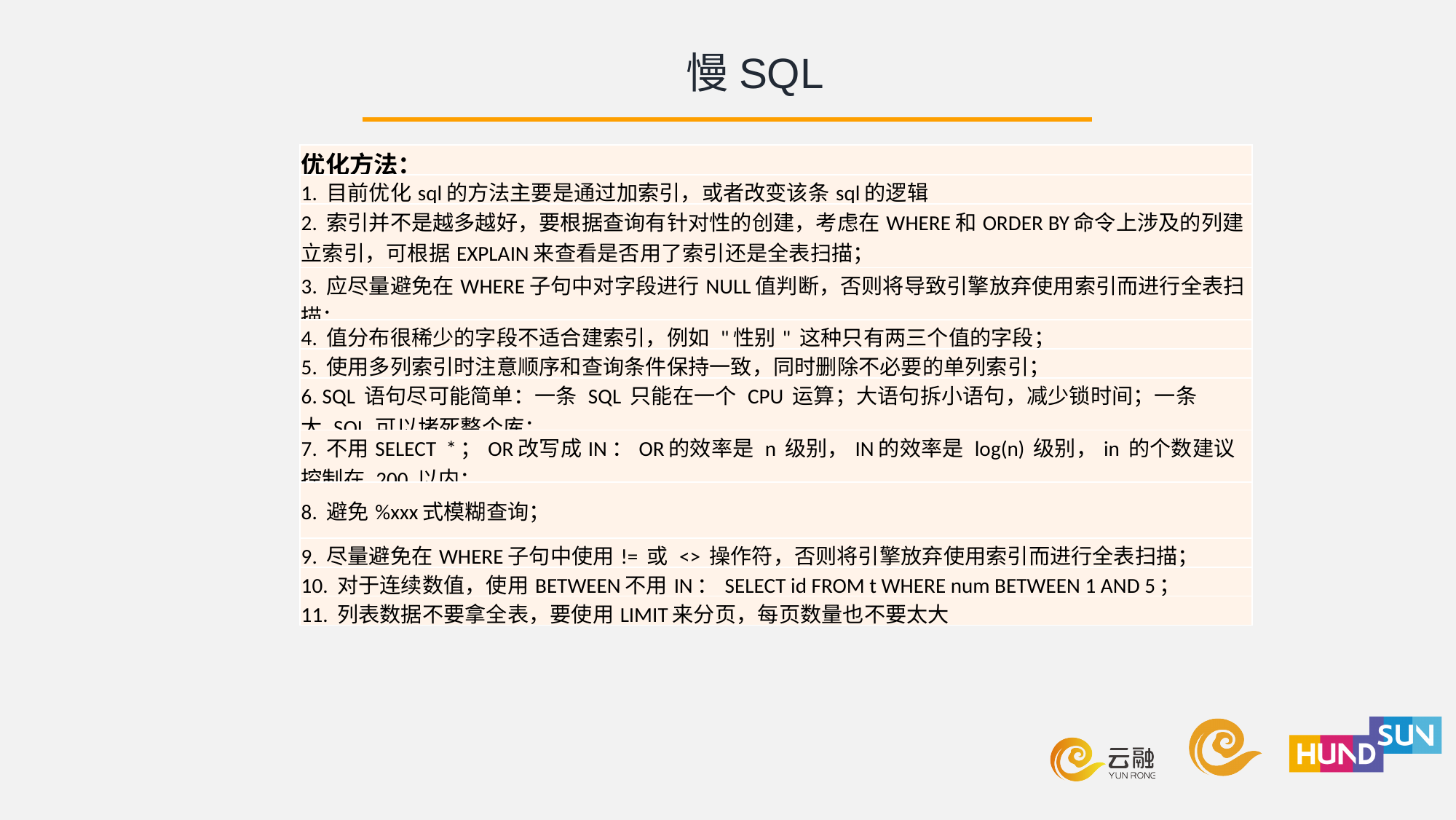

慢SQL
| 优化方法： |
| --- |
| 1. 目前优化sql的方法主要是通过加索引，或者改变该条sql的逻辑 |
| 2. 索引并不是越多越好，要根据查询有针对性的创建，考虑在WHERE和ORDER BY命令上涉及的列建立索引，可根据EXPLAIN来查看是否用了索引还是全表扫描； |
| 3. 应尽量避免在WHERE子句中对字段进行NULL值判断，否则将导致引擎放弃使用索引而进行全表扫描； |
| 4. 值分布很稀少的字段不适合建索引，例如 "性别" 这种只有两三个值的字段； |
| 5. 使用多列索引时注意顺序和查询条件保持一致，同时删除不必要的单列索引； |
| 6. SQL 语句尽可能简单：一条 SQL 只能在一个 CPU 运算；大语句拆小语句，减少锁时间；一条大 SQL 可以堵死整个库； |
| 7. 不用SELECT \*；OR改写成IN：OR的效率是 n 级别，IN的效率是 log(n) 级别，in 的个数建议控制在 200 以内； |
| 8. 避免%xxx式模糊查询； |
| 9. 尽量避免在WHERE子句中使用!= 或 <> 操作符，否则将引擎放弃使用索引而进行全表扫描； |
| 10. 对于连续数值，使用BETWEEN不用IN：SELECT id FROM t WHERE num BETWEEN 1 AND 5； |
| 11. 列表数据不要拿全表，要使用LIMIT来分页，每页数量也不要太大 |